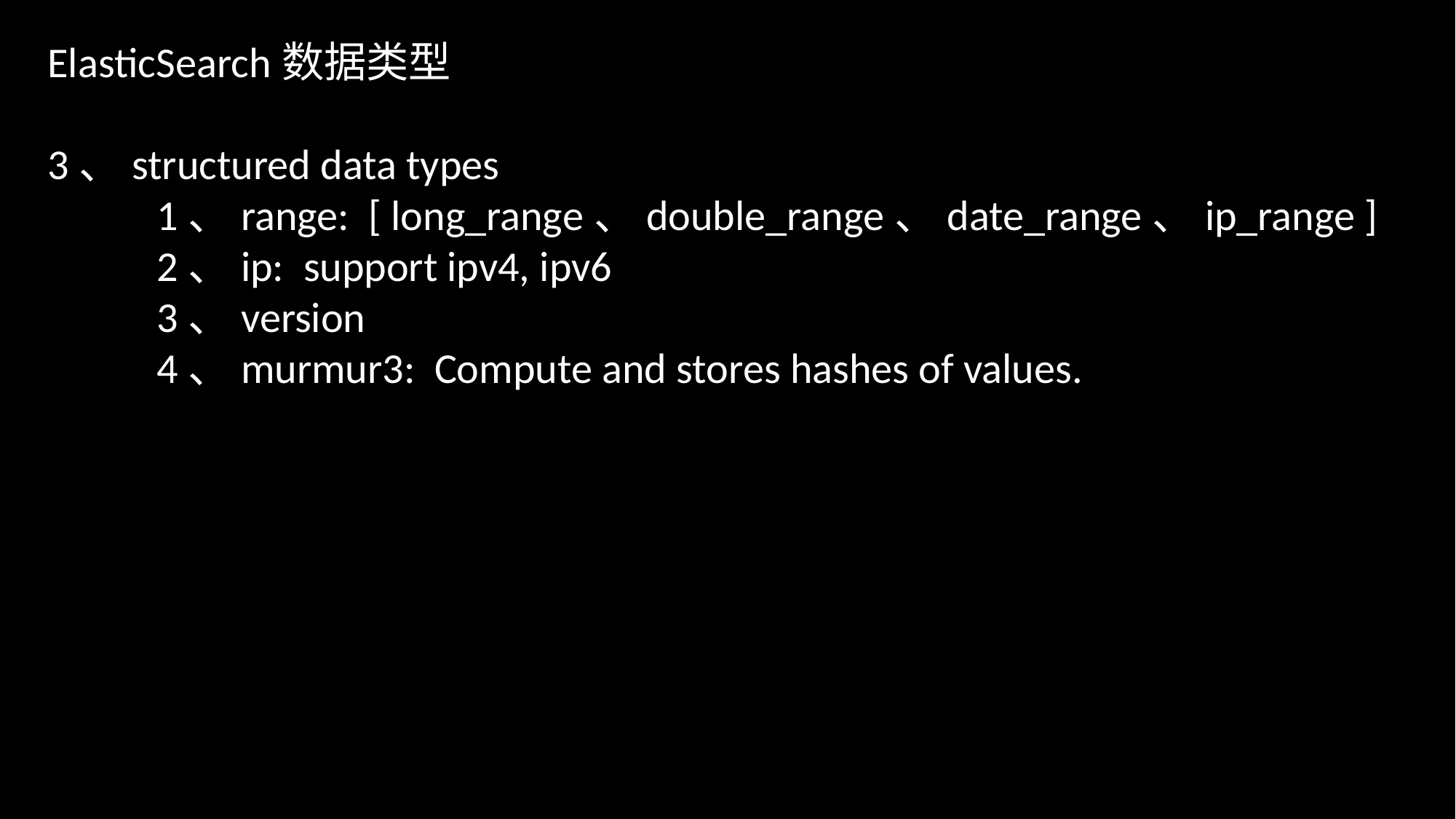

ElasticSearch数据类型

3、structured data types
	1、range:  [ long_range、double_range、date_range、ip_range ]
	2、ip:  support ipv4, ipv6
	3、version
	4、murmur3:  Compute and stores hashes of values.